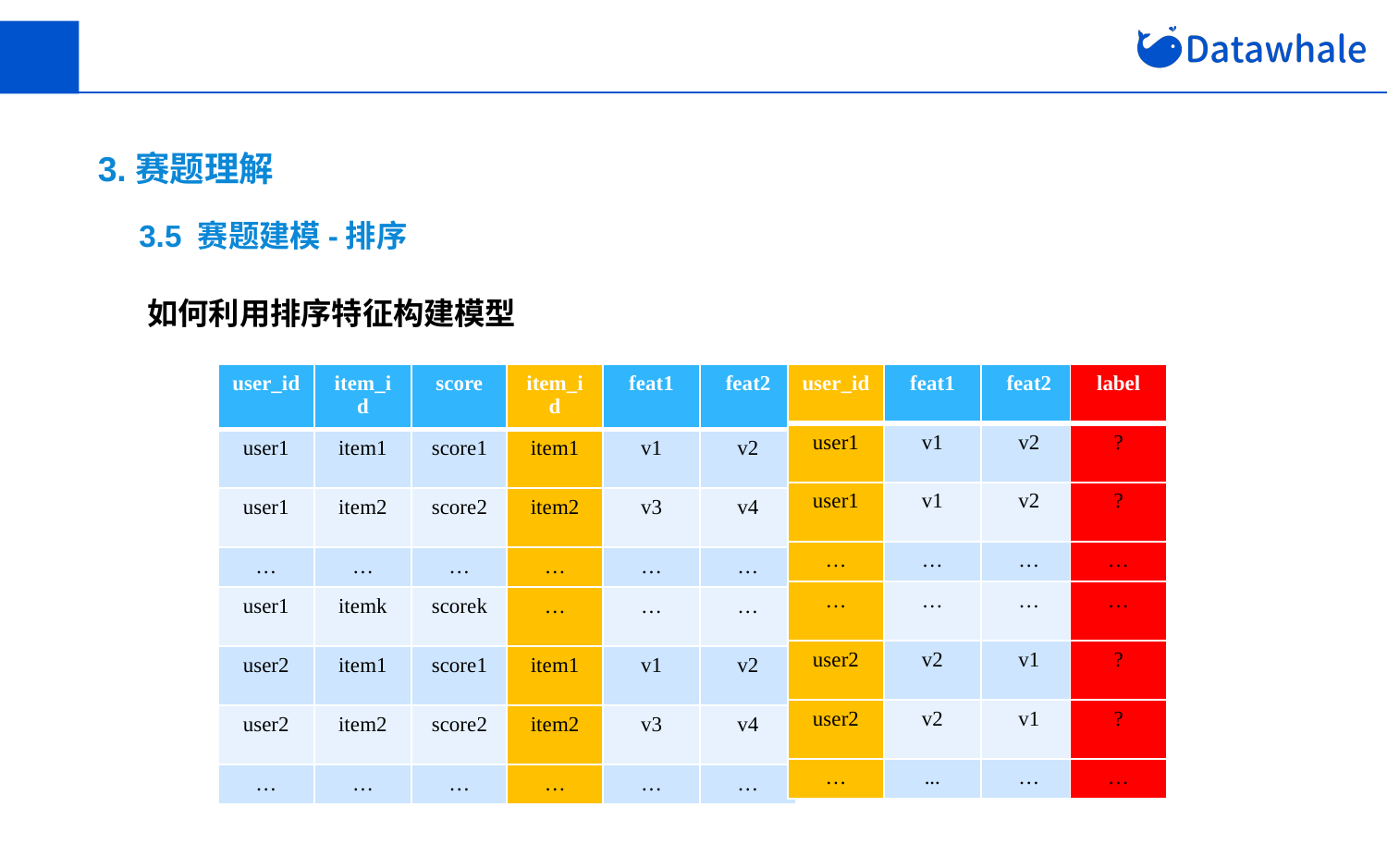

3.赛题理解
3.5 赛题建模-排序
如何利用排序特征构建模型
| user\_id | item\_id | score |
| --- | --- | --- |
| user1 | item1 | score1 |
| user1 | item2 | score2 |
| … | … | … |
| user1 | itemk | scorek |
| user2 | item1 | score1 |
| user2 | item2 | score2 |
| … | … | … |
| item\_id | feat1 | feat2 |
| --- | --- | --- |
| item1 | v1 | v2 |
| item2 | v3 | v4 |
| … | … | … |
| … | … | … |
| item1 | v1 | v2 |
| item2 | v3 | v4 |
| … | … | … |
| user\_id | feat1 | feat2 |
| --- | --- | --- |
| user1 | v1 | v2 |
| user1 | v1 | v2 |
| … | … | … |
| … | … | … |
| user2 | v2 | v1 |
| user2 | v2 | v1 |
| … | ... | … |
| label |
| --- |
| ? |
| ? |
| … |
| … |
| ? |
| ? |
| … |